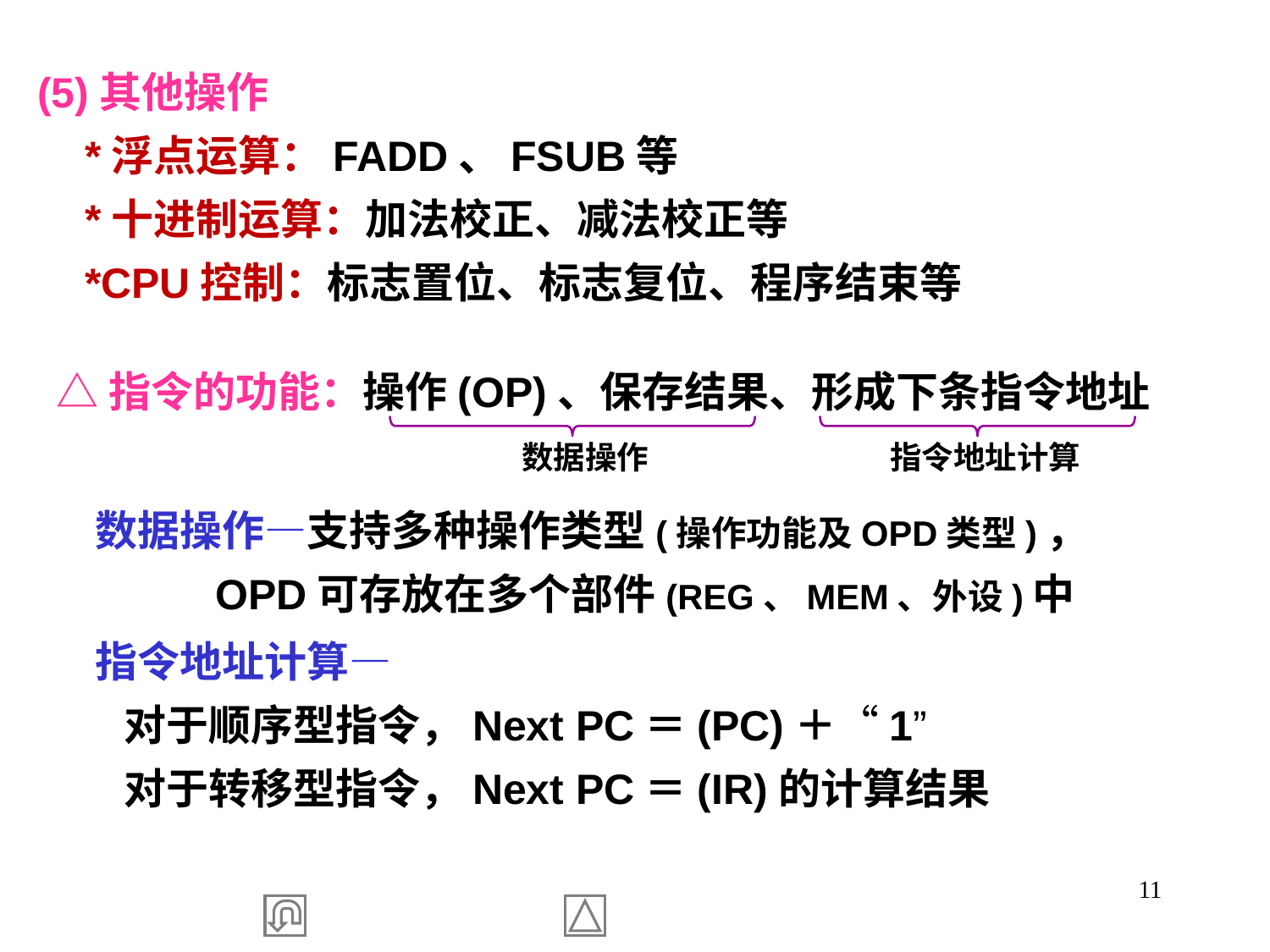

(5)其他操作
    *浮点运算：FADD、FSUB等
    *十进制运算：加法校正、减法校正等
    *CPU控制：标志置位、标志复位、程序结束等
  △指令的功能：操作(OP)、保存结果、形成下条指令地址

数据操作
指令地址计算
     数据操作—支持多种操作类型(操作功能及OPD类型)，
               OPD可存放在多个部件(REG、MEM、外设)中
     指令地址计算—
        对于顺序型指令，Next PC＝(PC)＋“1”
        对于转移型指令，Next PC＝(IR)的计算结果
11